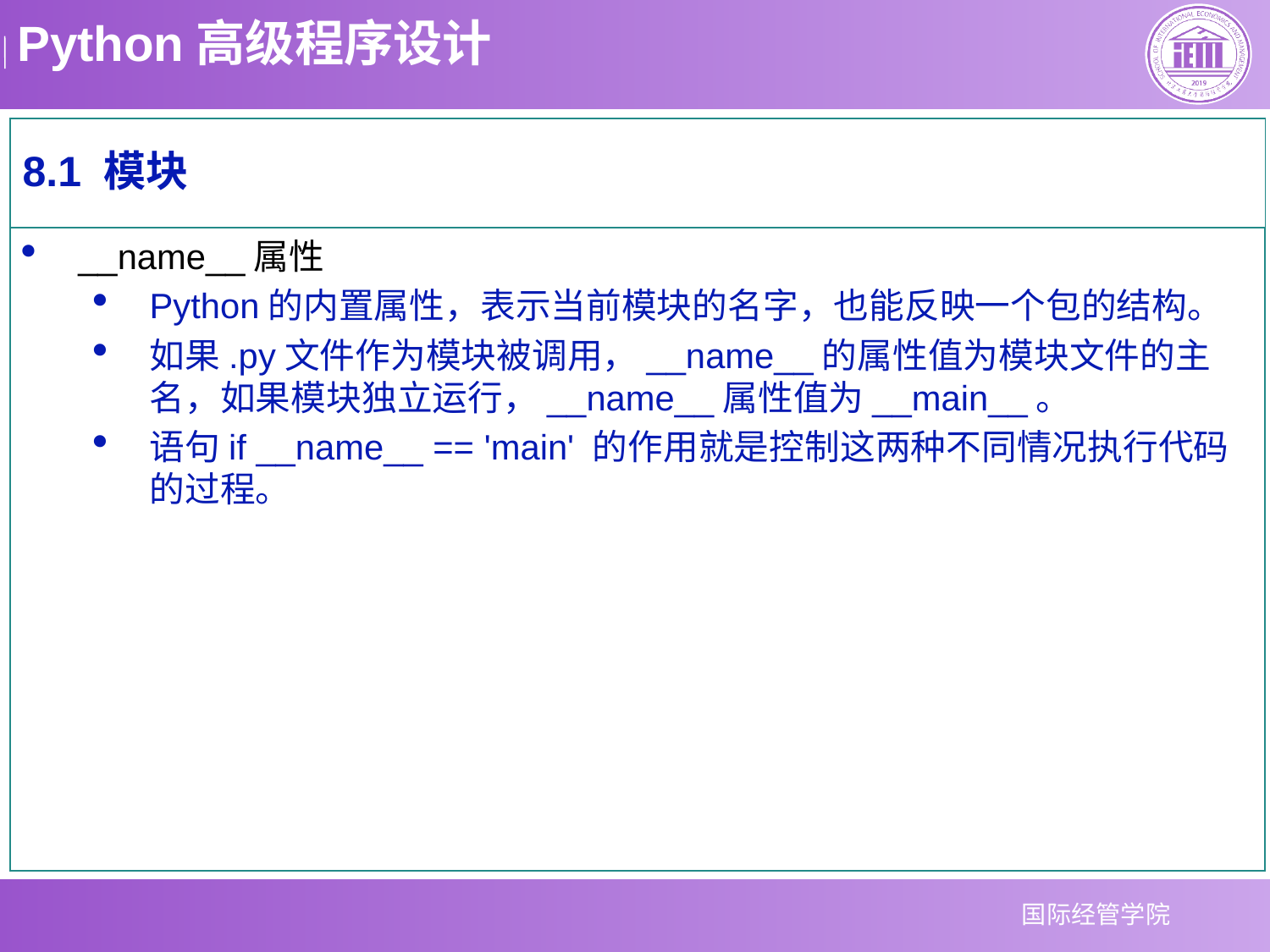

8.1 模块
__name__属性
Python的内置属性，表示当前模块的名字，也能反映一个包的结构。
如果.py文件作为模块被调用，__name__的属性值为模块文件的主名，如果模块独立运行，__name__属性值为__main__。
语句if __name__ == 'main' 的作用就是控制这两种不同情况执行代码的过程。